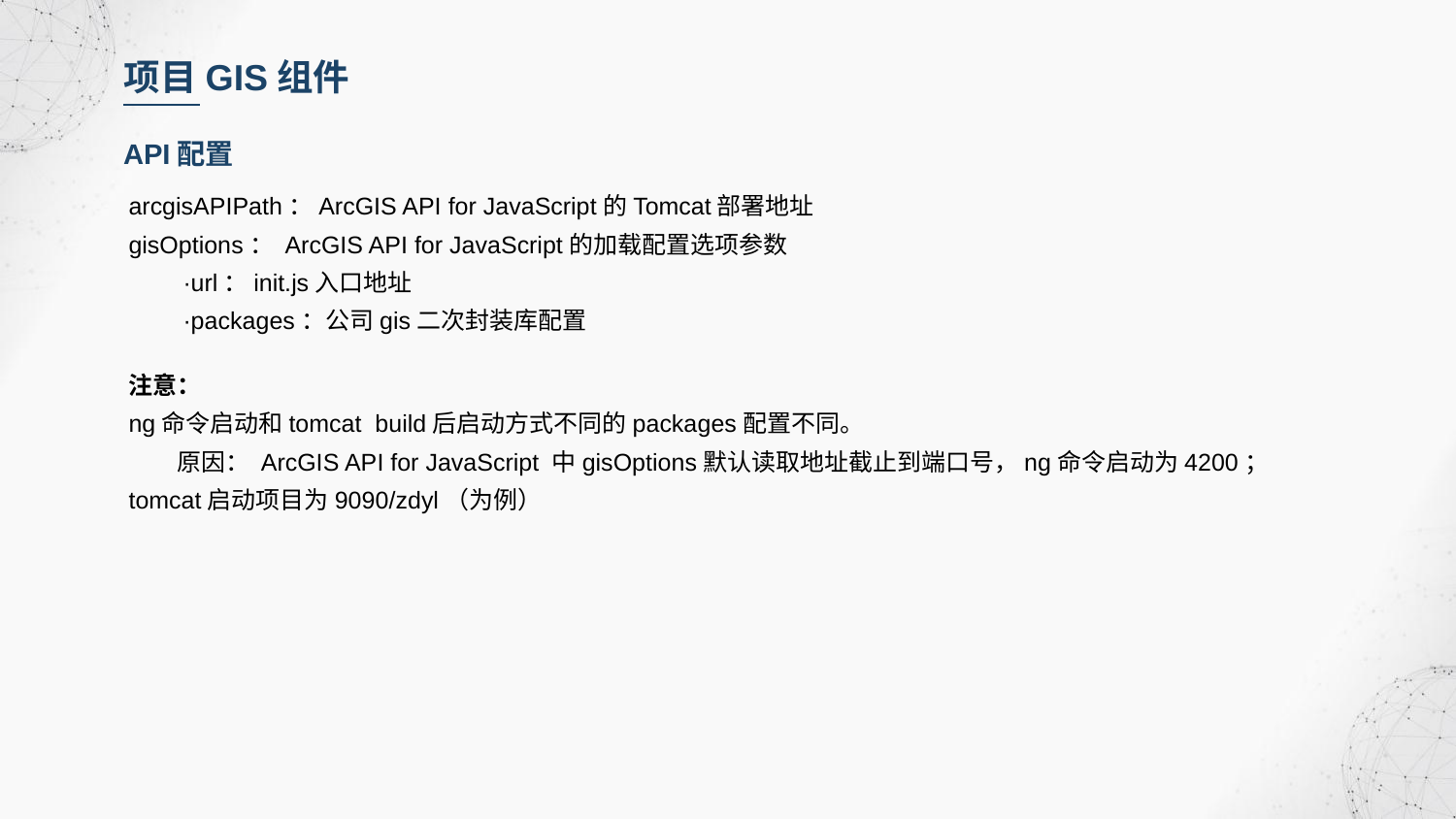

项目GIS组件
API配置
arcgisAPIPath：ArcGIS API for JavaScript的Tomcat部署地址
gisOptions： ArcGIS API for JavaScript的加载配置选项参数
        ·url：init.js入口地址
        ·packages：公司gis二次封装库配置
注意：
ng命令启动和tomcat  build后启动方式不同的packages配置不同。
        原因： ArcGIS API for JavaScript 中gisOptions默认读取地址截止到端口号，ng命令启动为4200；tomcat启动项目为9090/zdyl（为例）